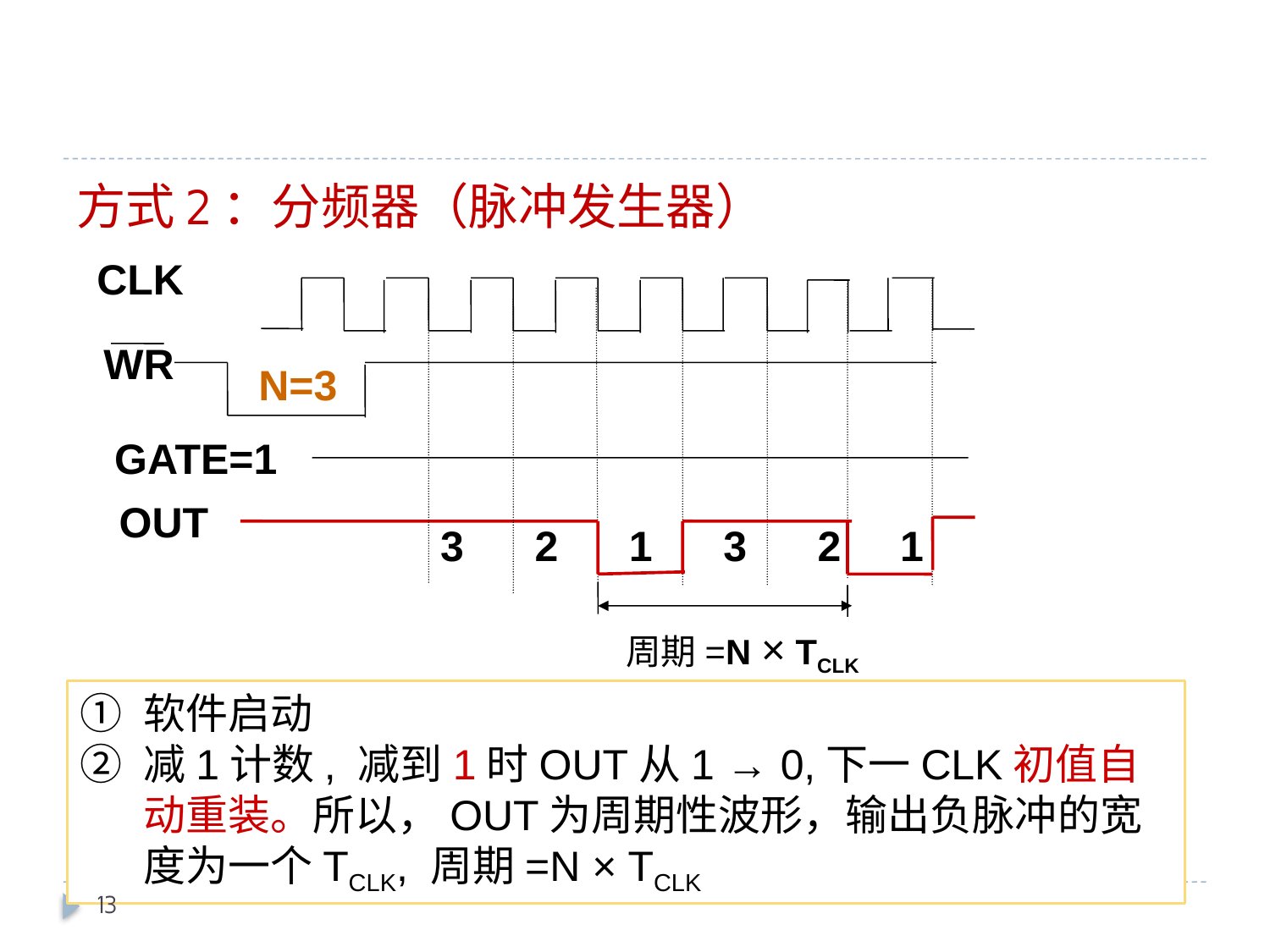

#
方式2：分频器（脉冲发生器）
CLK

WR

N=3

GATE=1

OUT
 3      2      1      3      2     1

 周期=N × TCLK
软件启动
减1计数, 减到1时OUT从1 → 0,下一CLK初值自动重装。所以，OUT为周期性波形，输出负脉冲的宽度为一个TCLK, 周期=N × TCLK
13